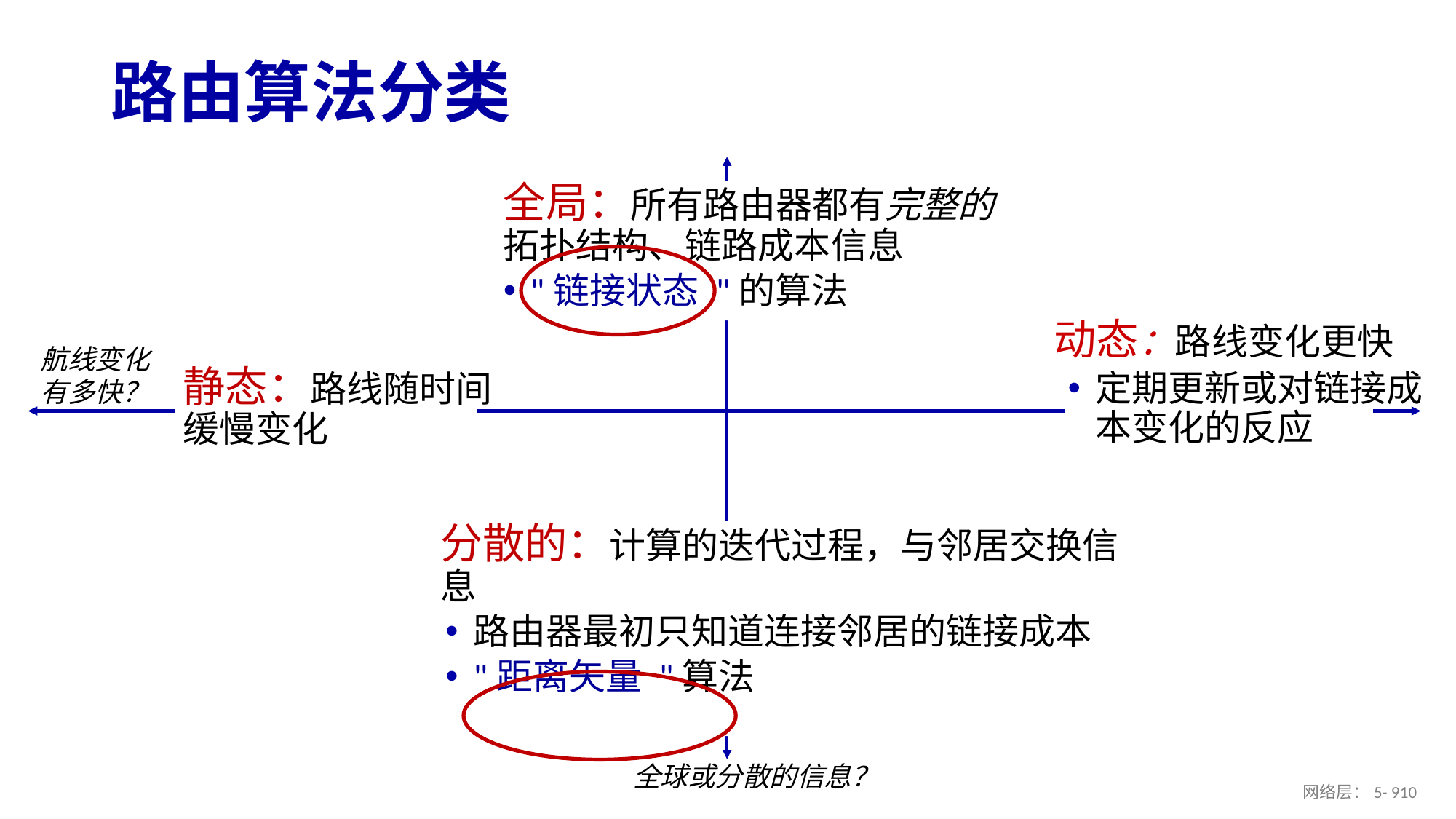

# 路由算法分类

全局：所有路由器都有完整的拓扑结构、链路成本信息
"链接状态 "的算法

动态：路线变化更快
定期更新或对链接成本变化的反应

航线变化有多快？
静态：路线随时间缓慢变化

分散的：计算的迭代过程，与邻居交换信息
路由器最初只知道连接邻居的链接成本
"距离矢量 "算法

全球或分散的信息？
网络层：5- 910